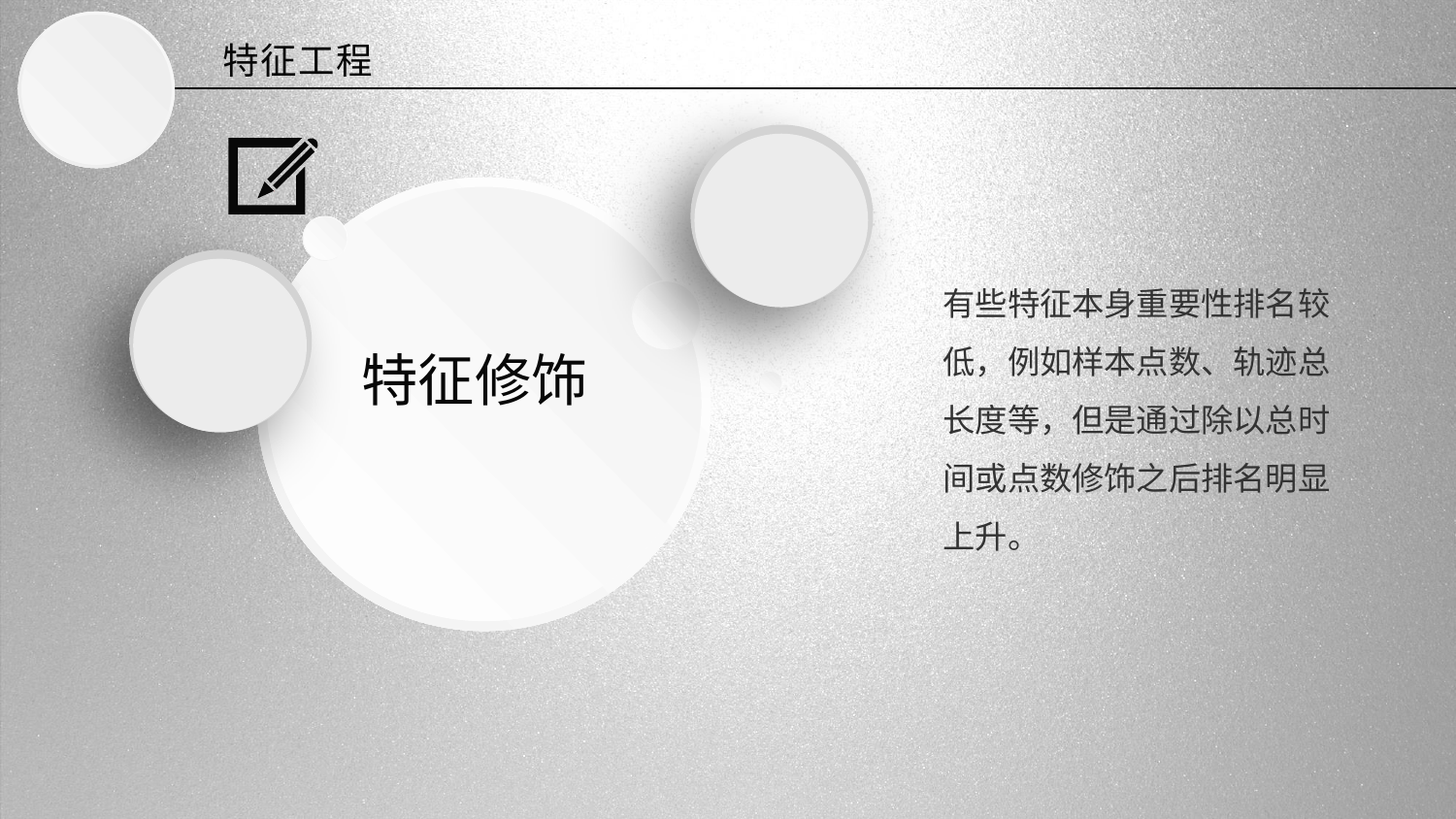

特征工程

 特征修饰

有些特征本身重要性排名较低，例如样本点数、轨迹总长度等，但是通过除以总时间或点数修饰之后排名明显上升。